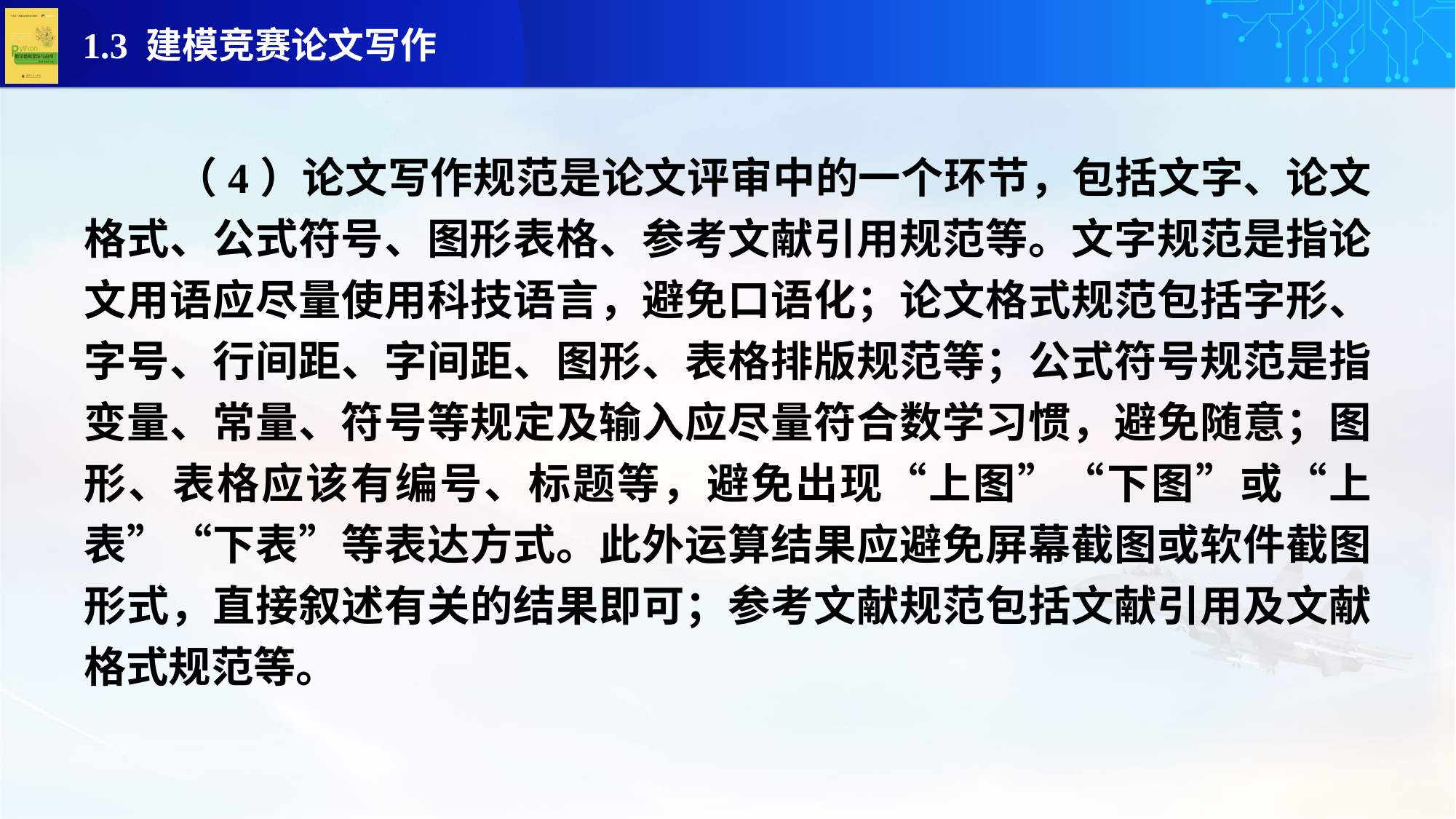

（4）论文写作规范是论文评审中的一个环节，包括文字、论文格式、公式符号、图形表格、参考文献引用规范等。文字规范是指论文用语应尽量使用科技语言，避免口语化；论文格式规范包括字形、字号、行间距、字间距、图形、表格排版规范等；公式符号规范是指变量、常量、符号等规定及输入应尽量符合数学习惯，避免随意；图形、表格应该有编号、标题等，避免出现“上图”“下图”或“上表”“下表”等表达方式。此外运算结果应避免屏幕截图或软件截图形式，直接叙述有关的结果即可；参考文献规范包括文献引用及文献格式规范等。